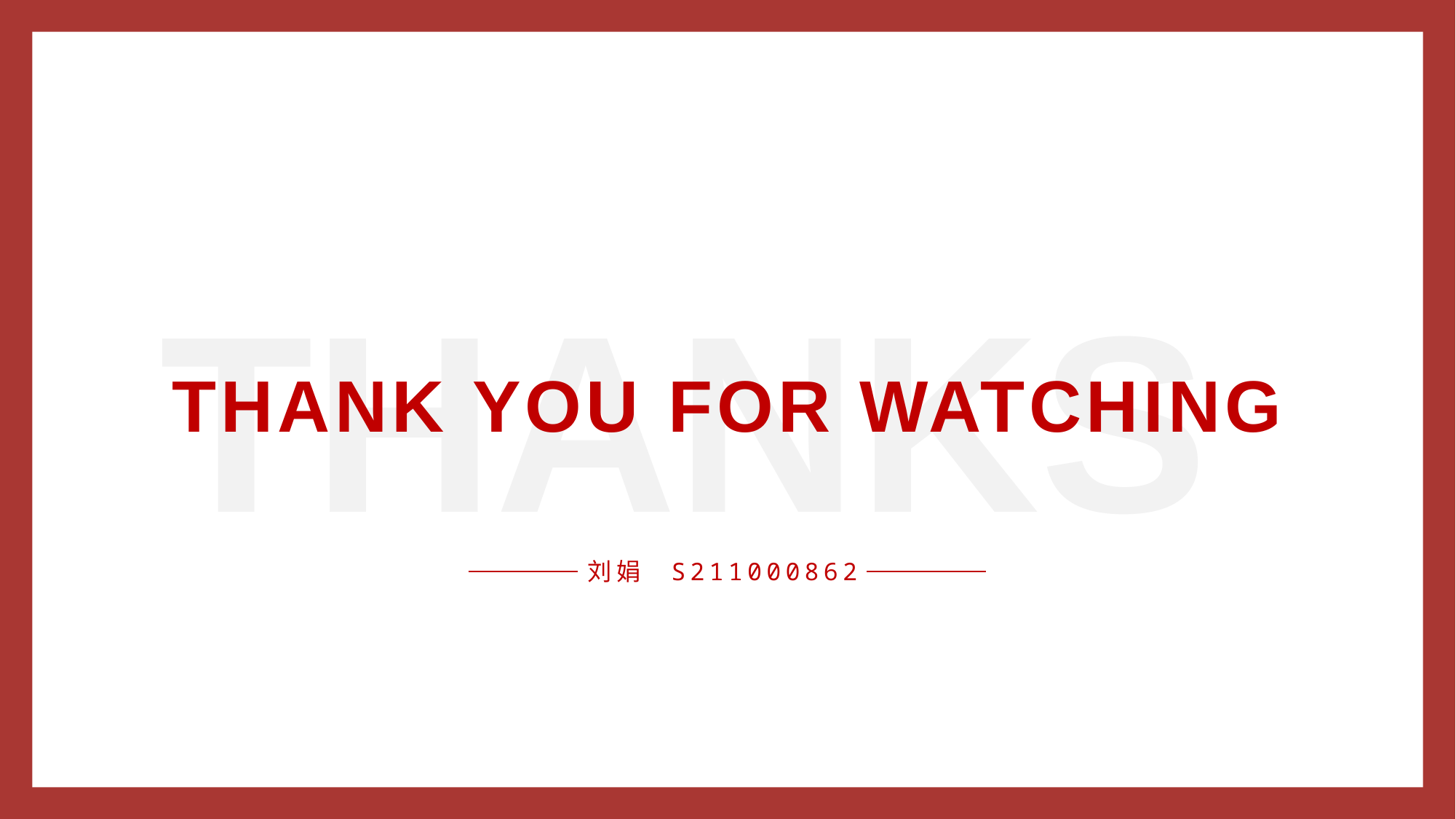

THANKS
THANK YOU FOR WATCHING
刘娟  S211000862